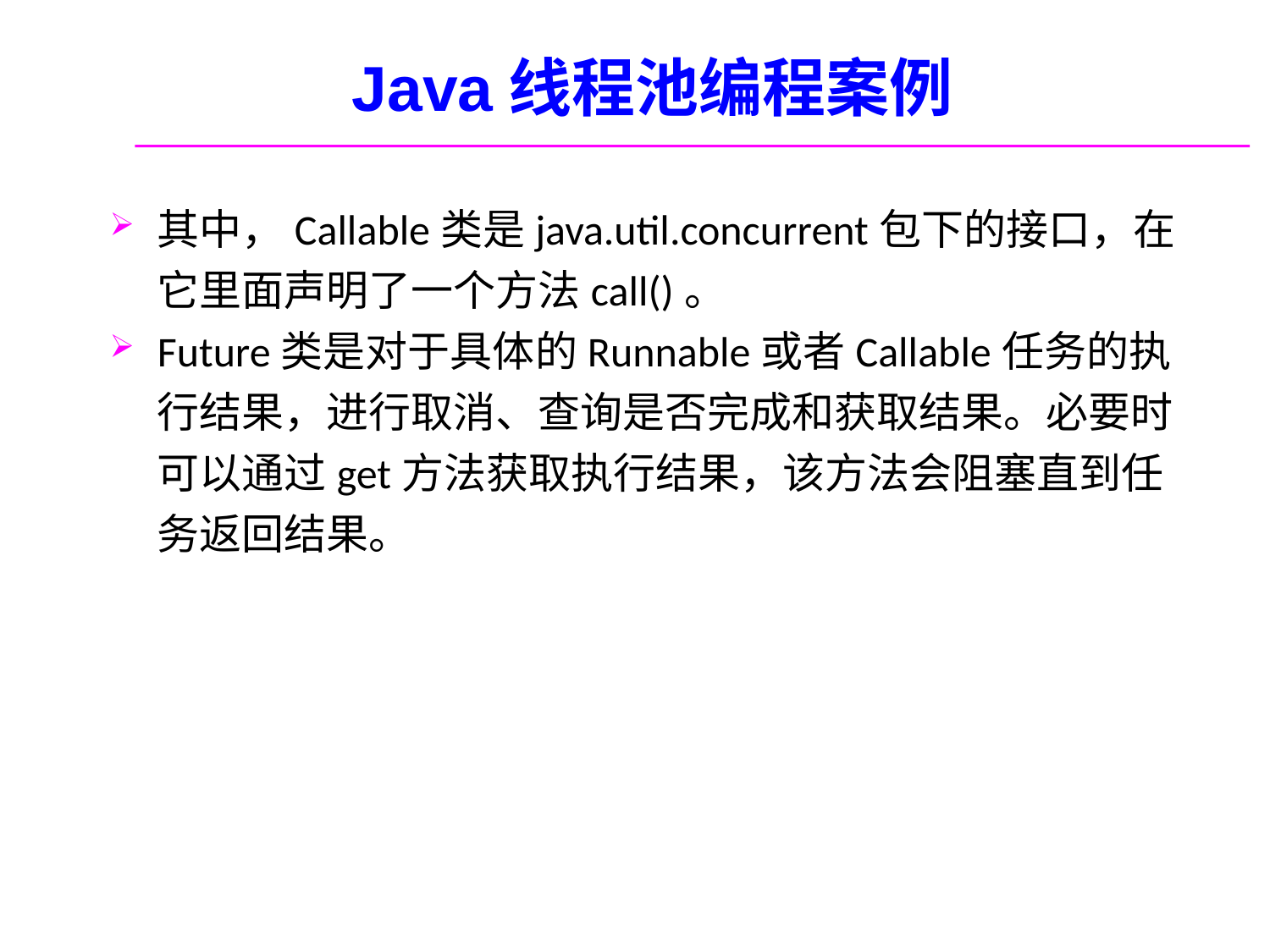

# Java线程池编程案例
其中，Callable类是java.util.concurrent包下的接口，在它里面声明了一个方法call()。
Future类是对于具体的Runnable或者Callable任务的执行结果，进行取消、查询是否完成和获取结果。必要时可以通过get方法获取执行结果，该方法会阻塞直到任务返回结果。
71